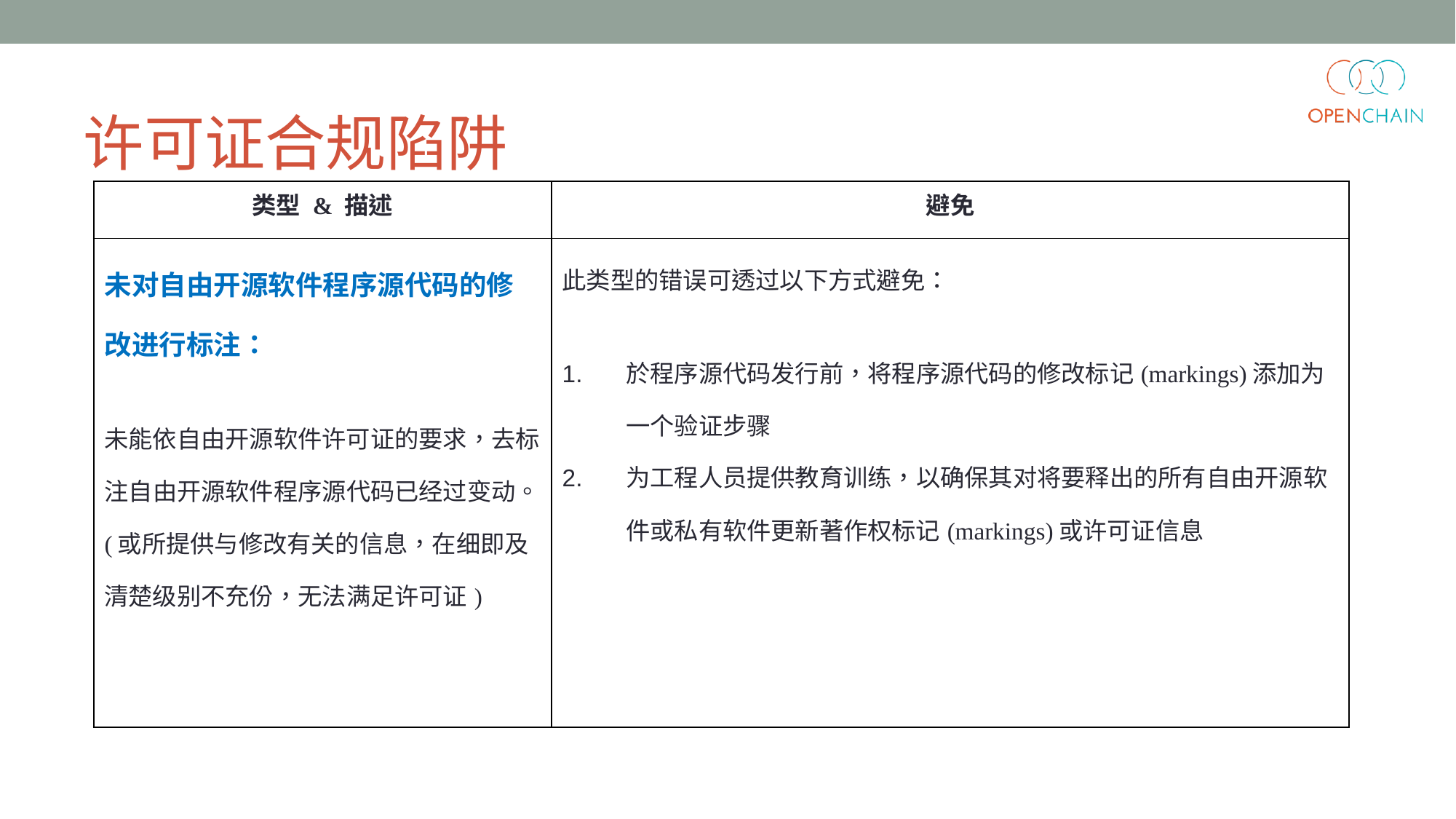

# 许可证合规陷阱
| 类型 & 描述 | 避免 |
| --- | --- |
| 未对自由开源软件程序源代码的修改进行标注： 未能依自由开源软件许可证的要求，去标注自由开源软件程序源代码已经过变动。(或所提供与修改有关的信息，在细即及清楚级别不充份，无法满足许可证) | 此类型的错误可透过以下方式避免： 於程序源代码发行前，将程序源代码的修改标记(markings)添加为一个验证步骤 为工程人员提供教育训练，以确保其对将要释出的所有自由开源软件或私有软件更新著作权标记(markings)或许可证信息 |